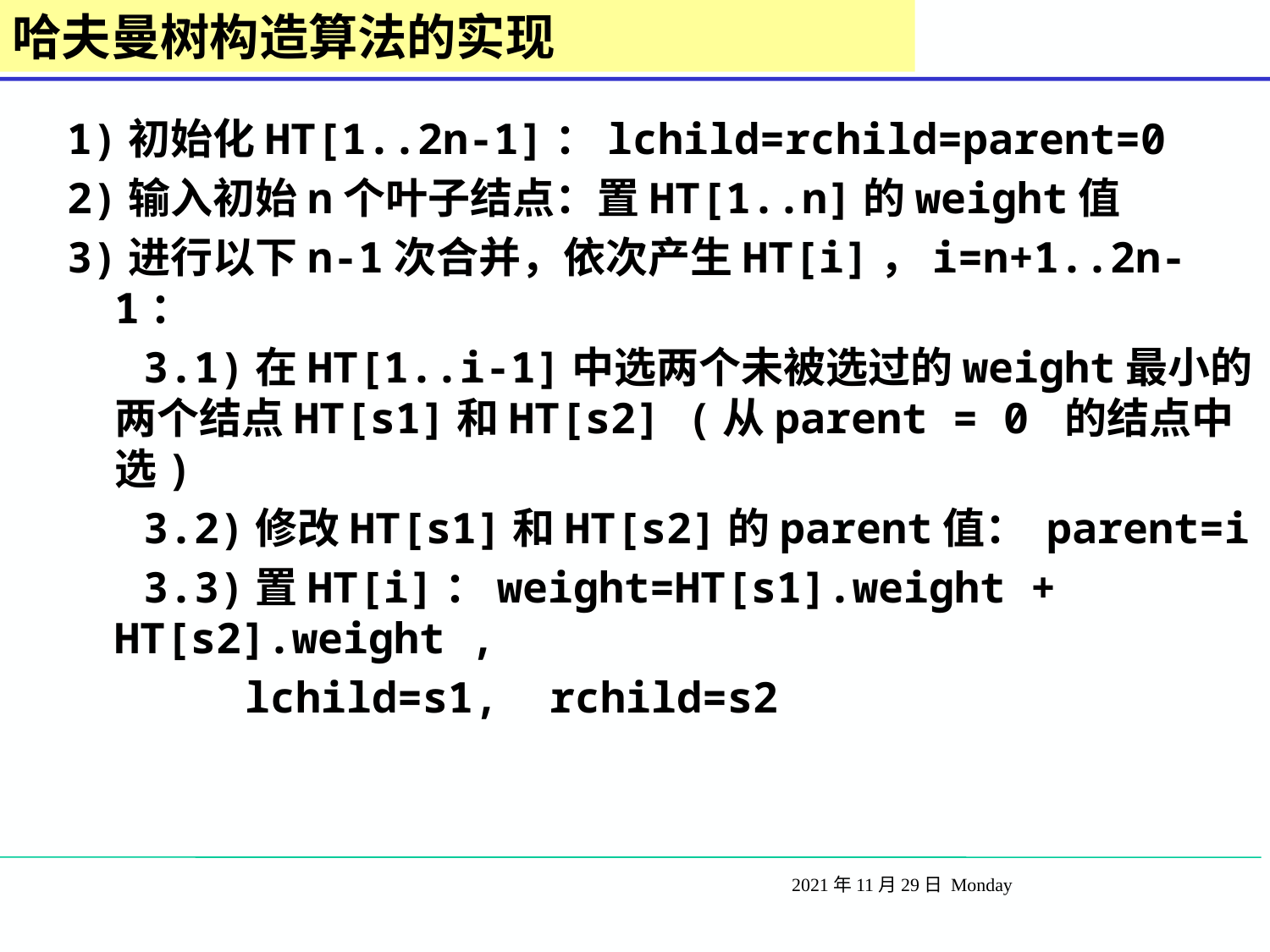

哈夫曼树构造算法的实现
1)初始化HT[1..2n-1]：lchild=rchild=parent=0
2)输入初始n个叶子结点：置HT[1..n]的weight值
3)进行以下n-1次合并，依次产生HT[i]，i=n+1..2n-1：
   3.1)在HT[1..i-1]中选两个未被选过的weight最小的两个结点HT[s1]和HT[s2] (从parent = 0 的结点中选)
   3.2)修改HT[s1]和HT[s2]的parent值： parent=i
   3.3)置HT[i]：weight=HT[s1].weight + HT[s2].weight ,
       lchild=s1,  rchild=s2

                    2021年11月29日 Monday